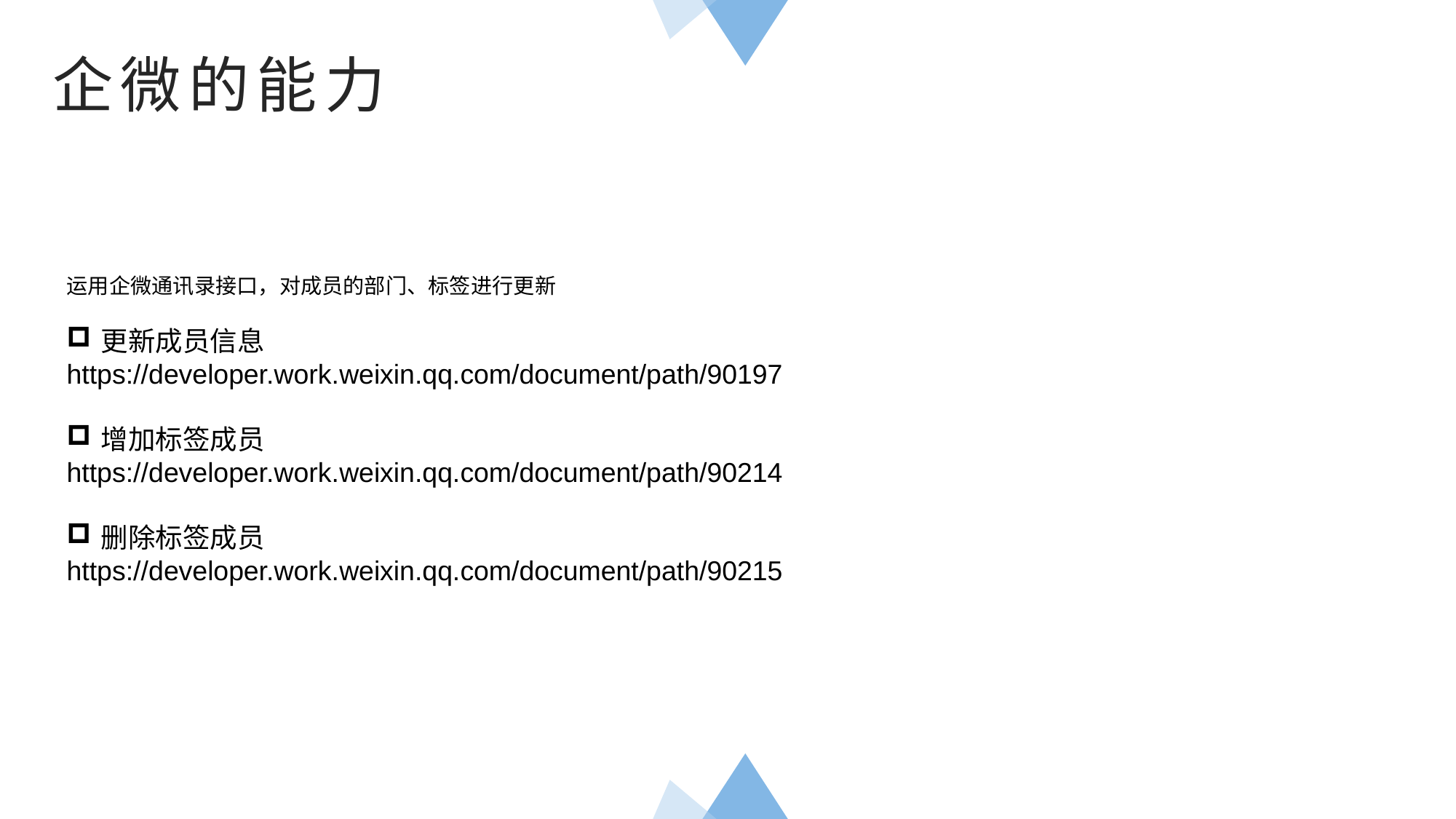

企微的能力
运用企微通讯录接口，对成员的部门、标签进行更新
更新成员信息
https://developer.work.weixin.qq.com/document/path/90197

增加标签成员
https://developer.work.weixin.qq.com/document/path/90214

删除标签成员
https://developer.work.weixin.qq.com/document/path/90215
15